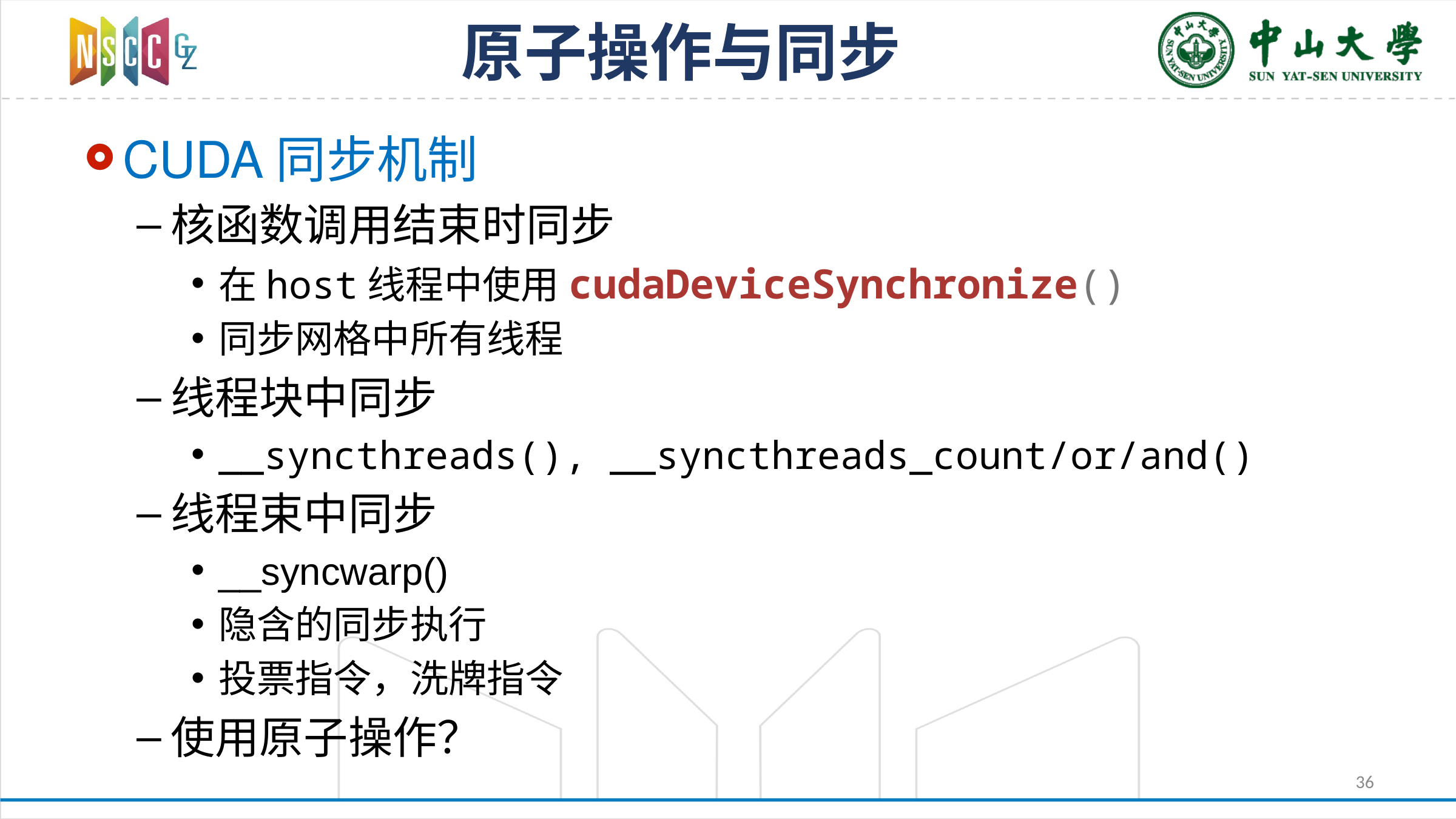

# 原子操作与同步
CUDA同步机制
核函数调用结束时同步
在host线程中使用cudaDeviceSynchronize()
同步网格中所有线程
线程块中同步
__syncthreads(), __syncthreads_count/or/and()
线程束中同步
__syncwarp()
隐含的同步执行
投票指令，洗牌指令
使用原子操作？

36